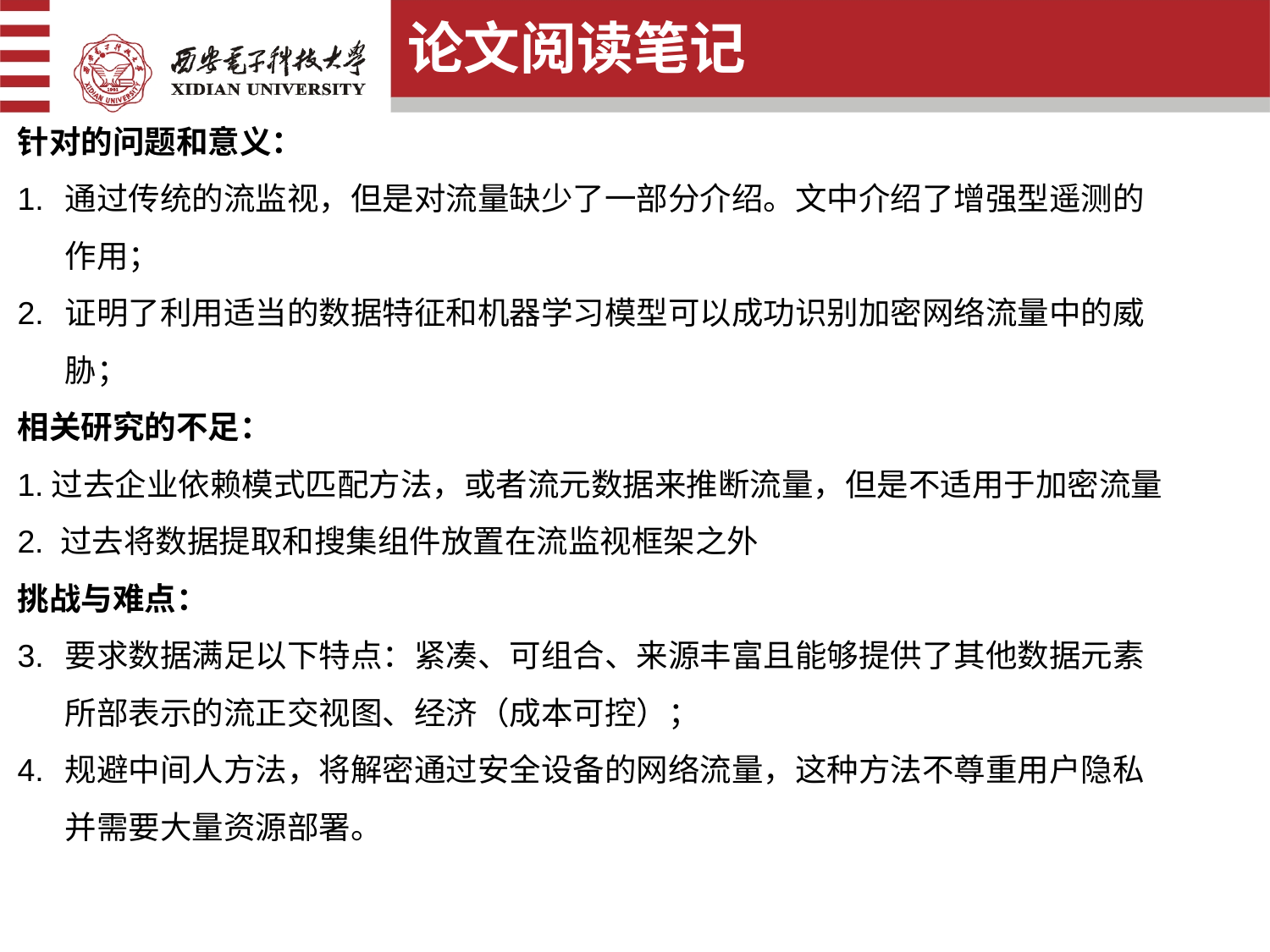

论文阅读笔记
针对的问题和意义：
通过传统的流监视，但是对流量缺少了一部分介绍。文中介绍了增强型遥测的作用；
证明了利用适当的数据特征和机器学习模型可以成功识别加密网络流量中的威胁；
相关研究的不足：
1.过去企业依赖模式匹配方法，或者流元数据来推断流量，但是不适用于加密流量
2. 过去将数据提取和搜集组件放置在流监视框架之外
挑战与难点：
要求数据满足以下特点：紧凑、可组合、来源丰富且能够提供了其他数据元素所部表示的流正交视图、经济（成本可控）；
规避中间人方法，将解密通过安全设备的网络流量，这种方法不尊重用户隐私并需要大量资源部署。